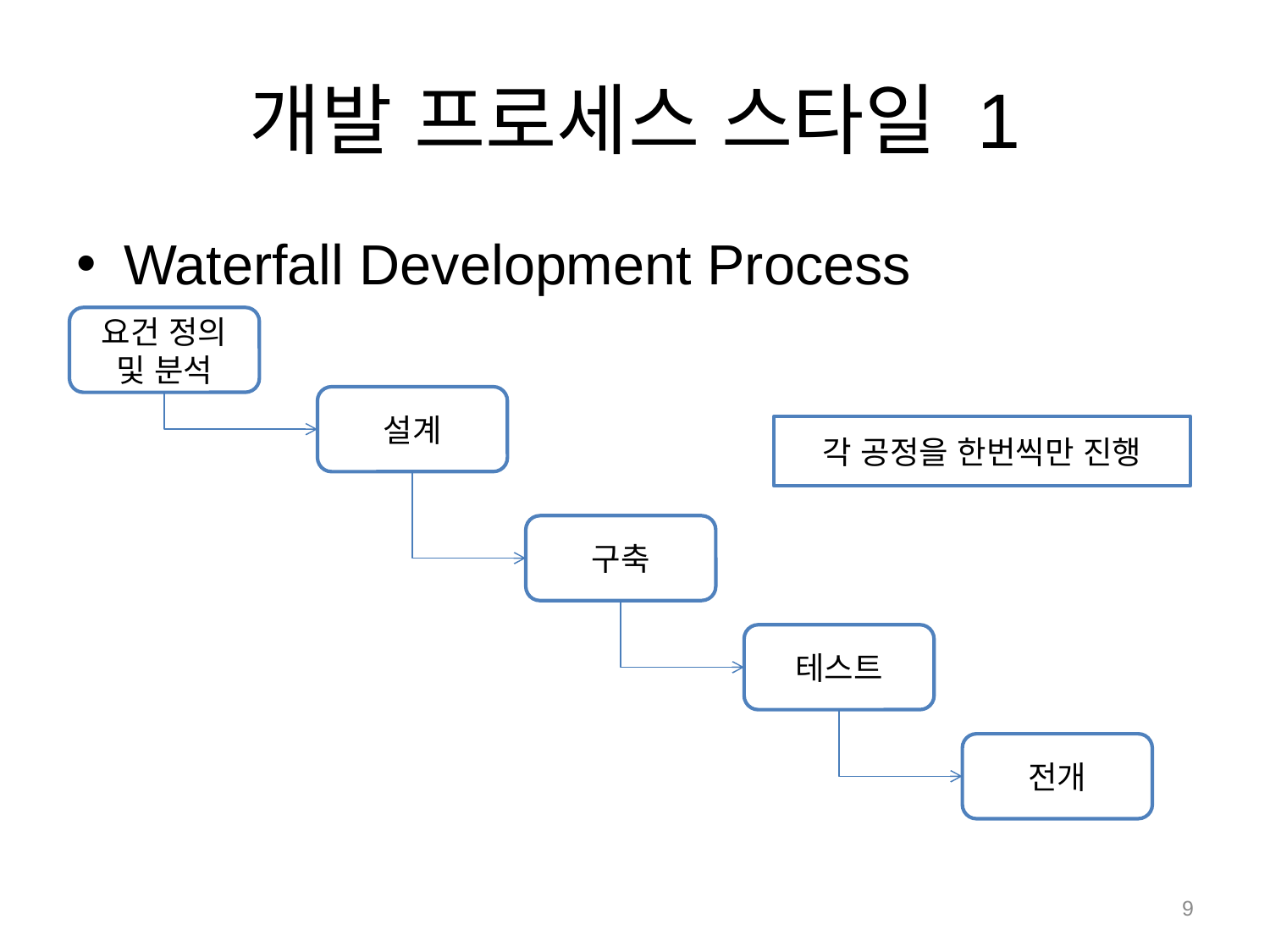

# 개발 프로세스 스타일 1
Waterfall Development Process

요건 정의 및 분석
설계
각 공정을 한번씩만 진행
구축
테스트
전개
9